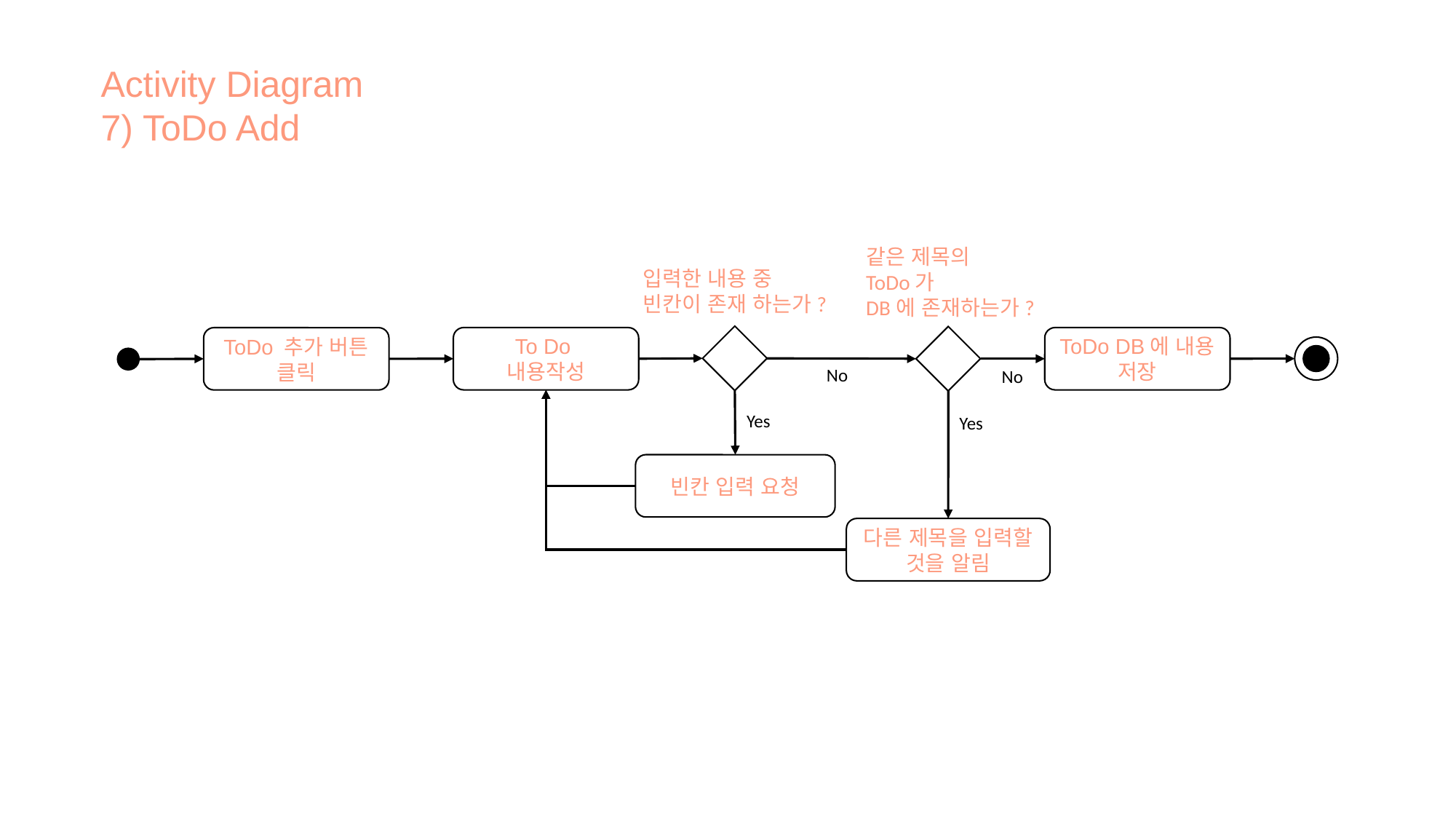

Activity Diagram
7) ToDo Add
같은 제목의
ToDo가
DB에 존재하는가?
입력한 내용 중
빈칸이 존재 하는가?

To Do
내용작성
ToDo DB에 내용 저장
ToDo 추가 버튼 클릭

No
No
Yes
Yes
빈칸 입력 요청
다른 제목을 입력할 것을 알림